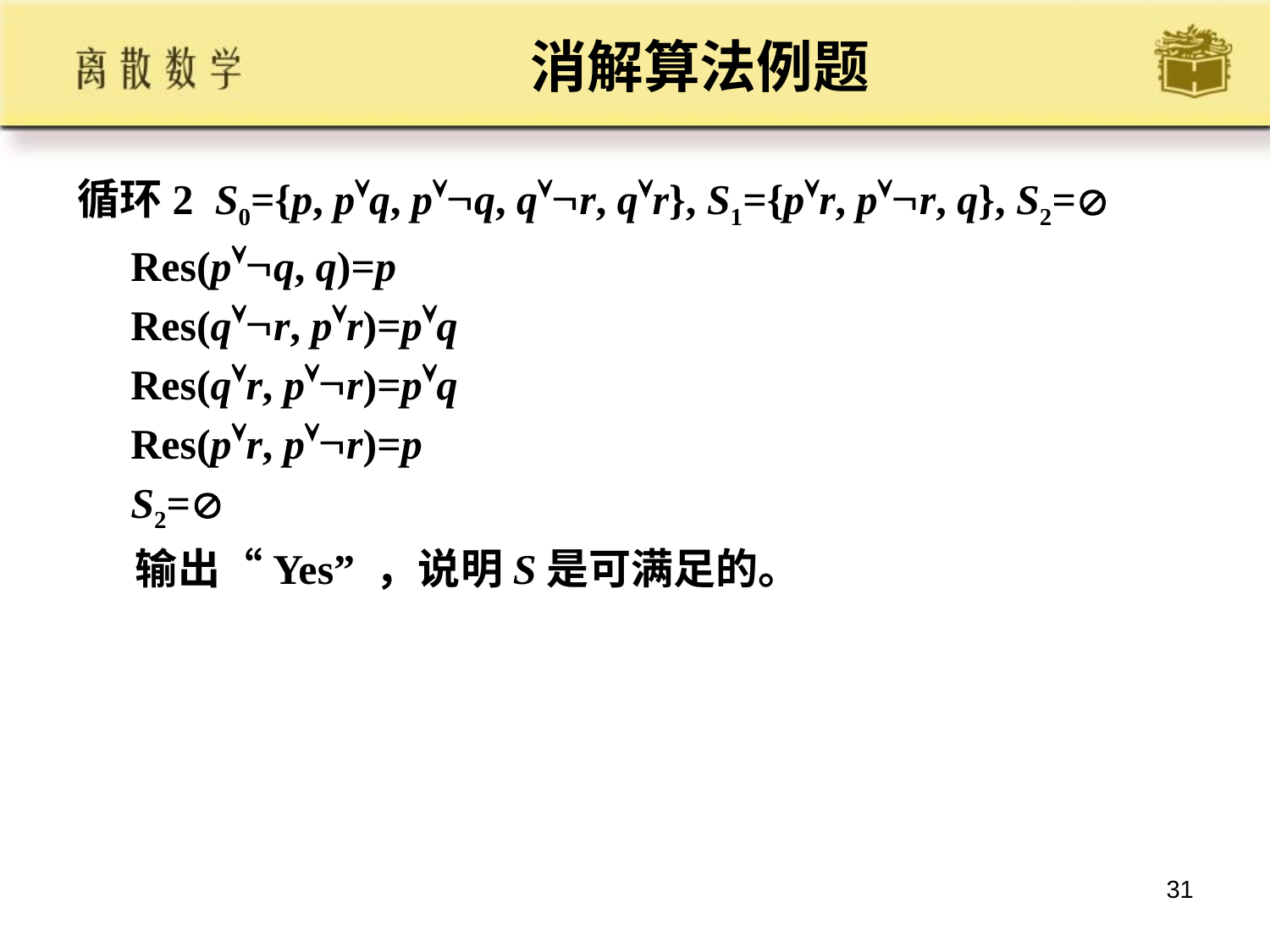

# 消解算法例题
循环2  S0={p, p∨q, p∨¬q, q∨¬r, q∨r}, S1={p∨r, p∨¬r, q}, S2=∅
     Res(p∨¬q, q)=p
     Res(q∨¬r, p∨r)=p∨q
     Res(q∨r, p∨¬r)=p∨q
     Res(p∨r, p∨¬r)=p
     S2=∅
     输出“Yes” ，说明S是可满足的。
31